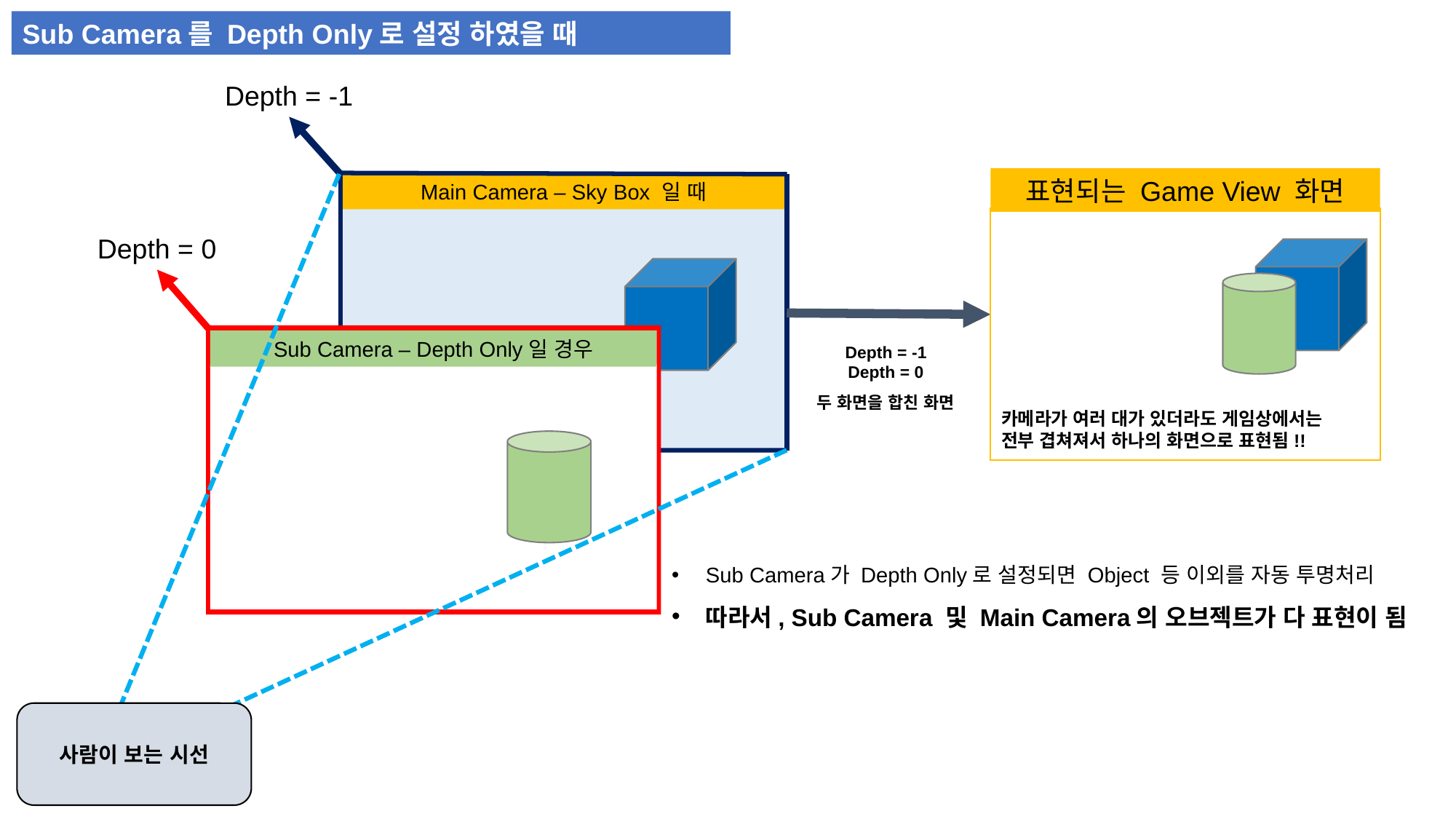

Sub Camera를 Depth Only로 설정 하였을 때
Depth = -1
Main Camera – Sky Box 일 때

표현되는 Game View 화면

카메라가 여러 대가 있더라도 게임상에서는
전부 겹쳐져서 하나의 화면으로 표현됨!!
Depth = 0

Sub Camera – Depth Only일 경우

Depth = -1
Depth = 0
두 화면을 합친 화면
Sub Camera가 Depth Only로 설정되면 Object 등 이외를 자동 투명처리
따라서, Sub Camera 및 Main Camera의 오브젝트가 다 표현이 됨
오브젝트 이외 투명처리
사람이 보는 시선